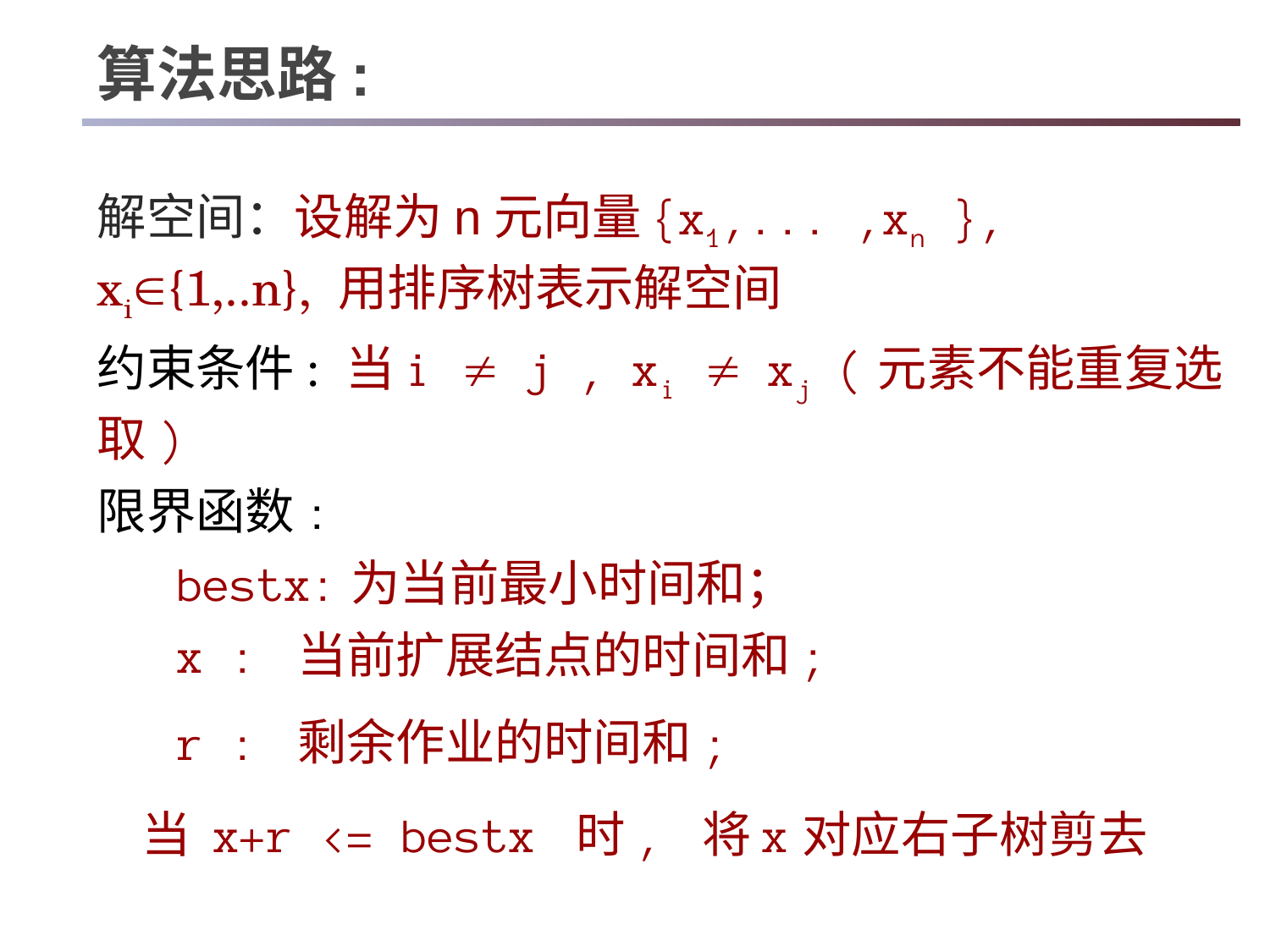

# 算法思路:
解空间：设解为n元向量{x1,... ,xn }, xi∈{1,..n}, 用排序树表示解空间
约束条件: 当i ≠ j , xi ≠ xj (元素不能重复选取)
限界函数:
   bestx:为当前最小时间和；
   x : 当前扩展结点的时间和;
   r : 剩余作业的时间和;
   当 x+r <= bestx 时, 将x对应右子树剪去